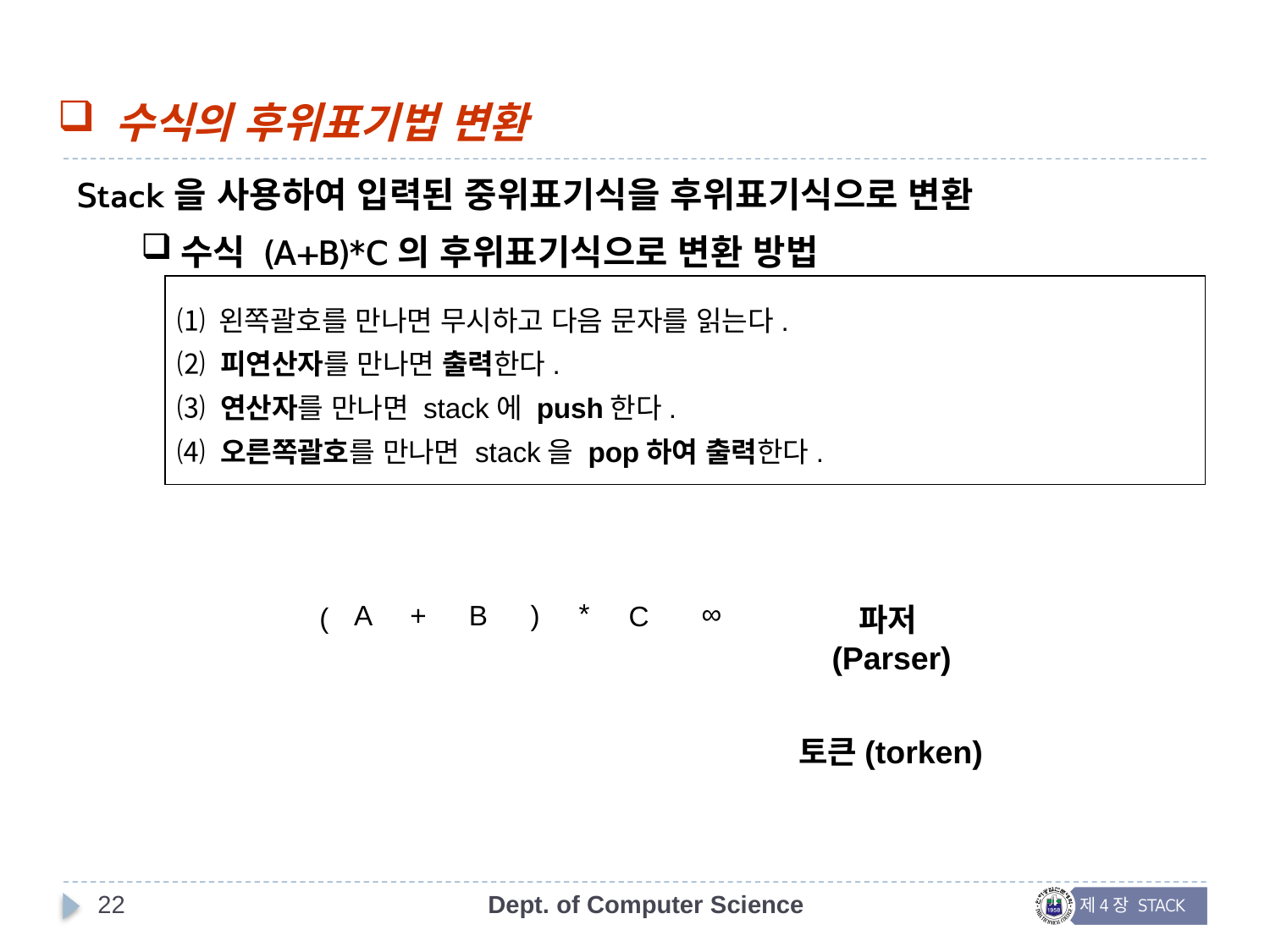

수식의 후위표기법 변환
Stack을 사용하여 입력된 중위표기식을 후위표기식으로 변환
수식 (A+B)*C의 후위표기식으로 변환 방법
⑴ 왼쪽괄호를 만나면 무시하고 다음 문자를 읽는다.
⑵ 피연산자를 만나면 출력한다.
⑶ 연산자를 만나면 stack에 push한다.
⑷ 오른쪽괄호를 만나면 stack을 pop하여 출력한다.
*
 ∞
B
)
A
 +
 C
(
파저(Parser)
토큰(torken)
22
Dept. of Computer Science